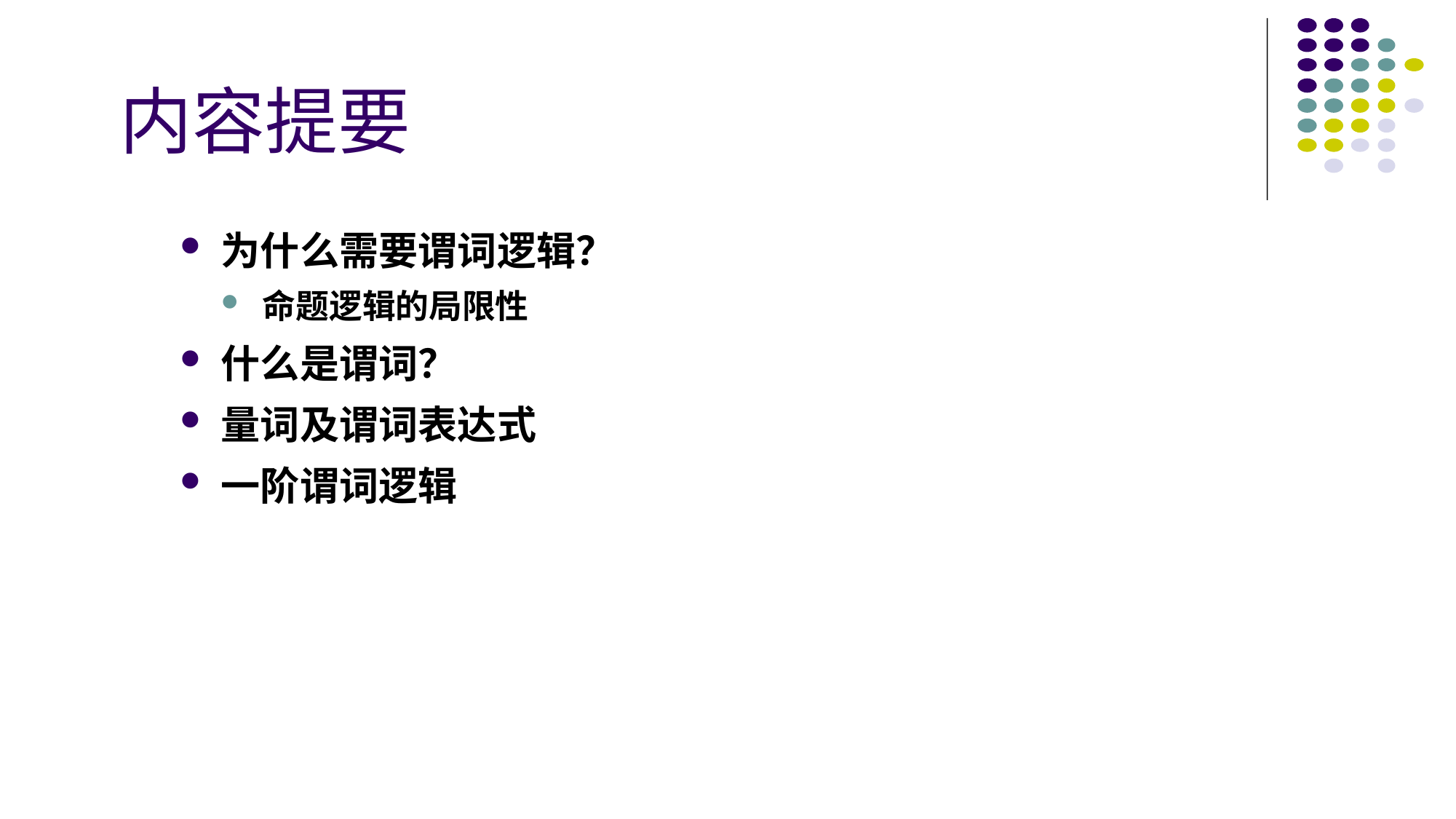

# 内容提要
为什么需要谓词逻辑？
命题逻辑的局限性
什么是谓词？
量词及谓词表达式
一阶谓词逻辑